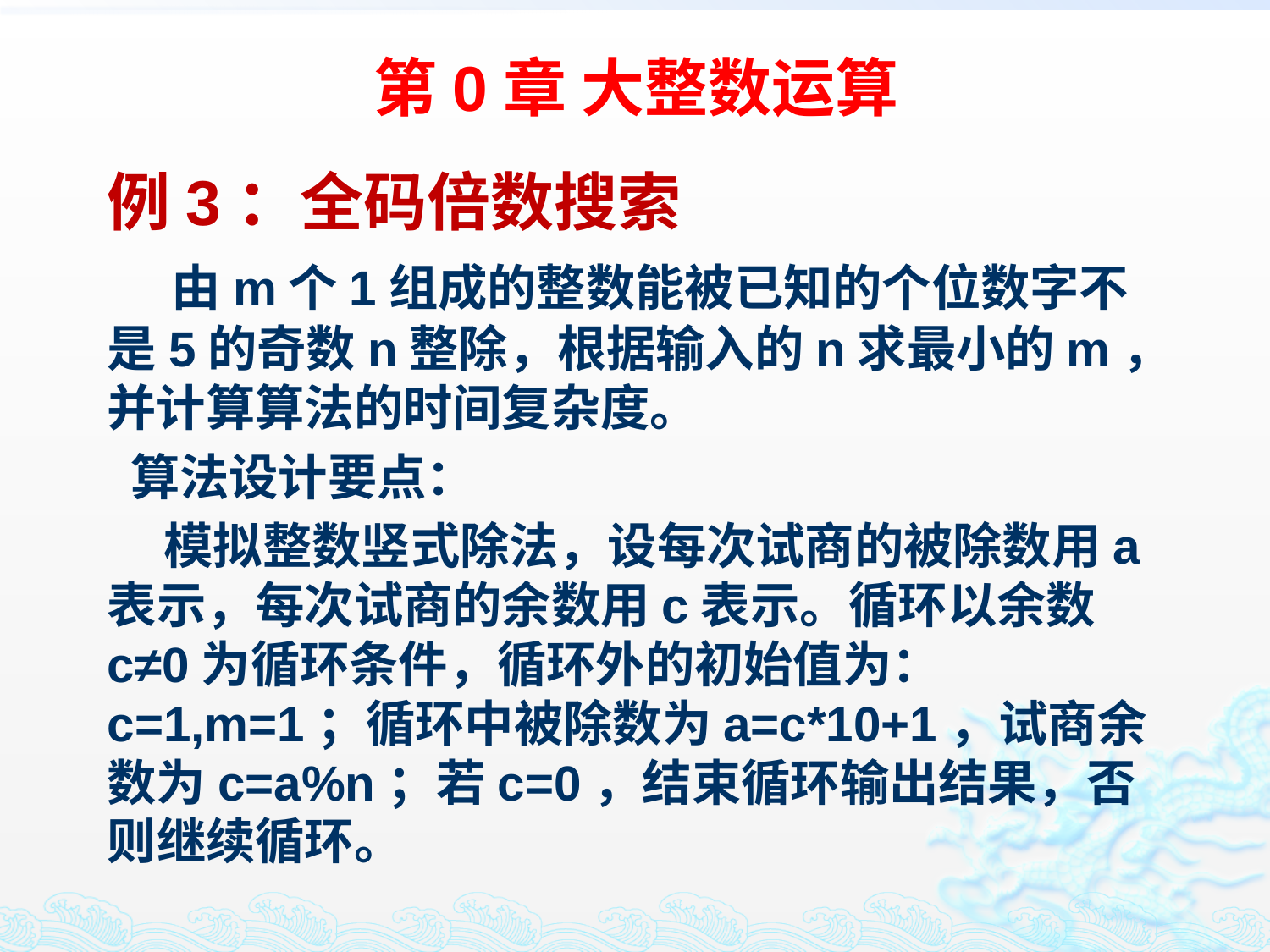

# 第0章 大整数运算
例3：全码倍数搜索
    由m个1组成的整数能被已知的个位数字不是5的奇数n整除，根据输入的n求最小的m，并计算算法的时间复杂度。
 算法设计要点：
    模拟整数竖式除法，设每次试商的被除数用a表示，每次试商的余数用c表示。循环以余数c≠0为循环条件，循环外的初始值为：c=1,m=1；循环中被除数为a=c*10+1，试商余数为c=a%n；若c=0，结束循环输出结果，否则继续循环。